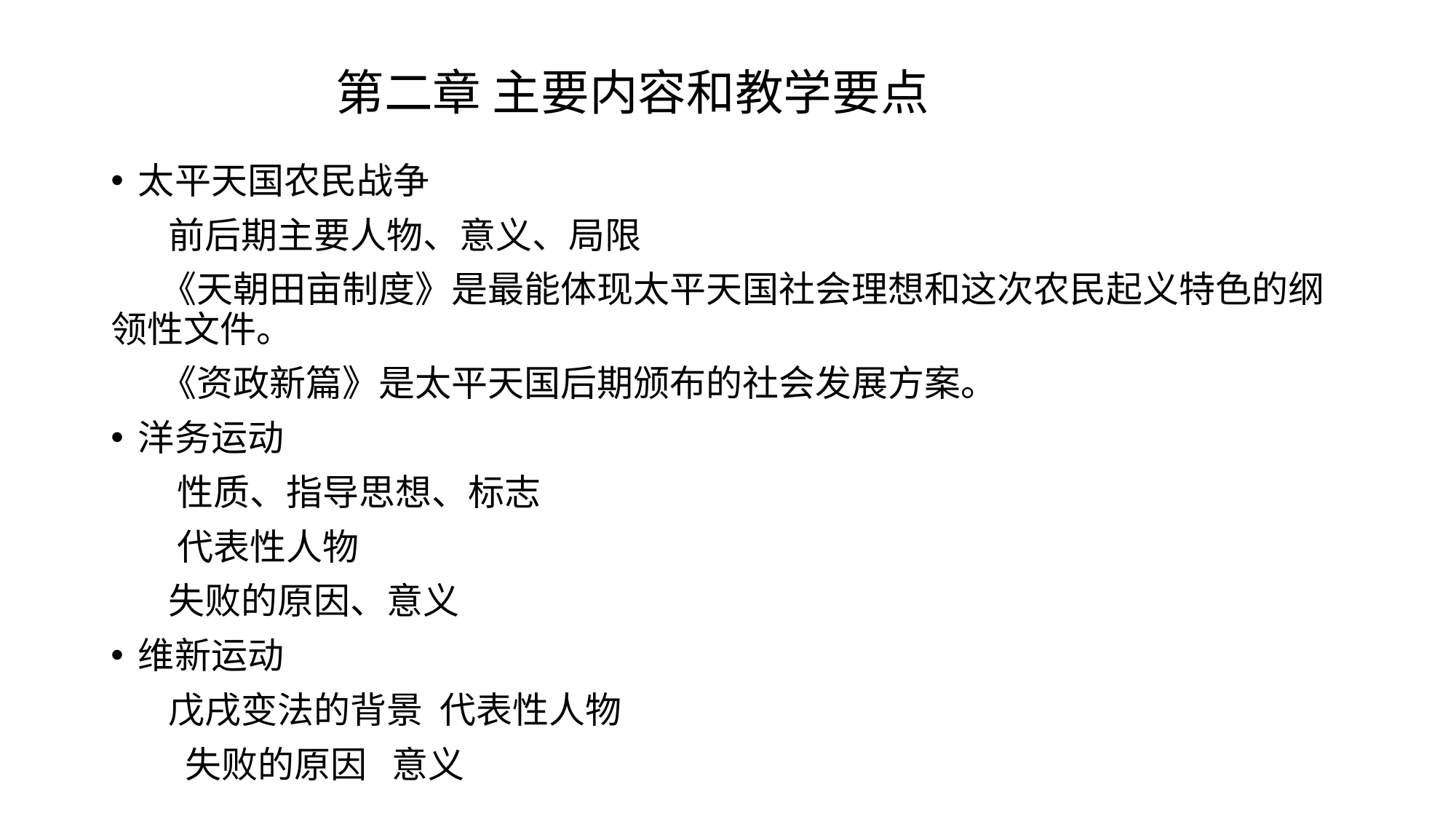

# 第二章 主要内容和教学要点
太平天国农民战争
      前后期主要人物、意义、局限
     《天朝田亩制度》是最能体现太平天国社会理想和这次农民起义特色的纲领性文件。
     《资政新篇》是太平天国后期颁布的社会发展方案。
洋务运动
       性质、指导思想、标志
       代表性人物
      失败的原因、意义
维新运动
      戊戌变法的背景  代表性人物
        失败的原因   意义